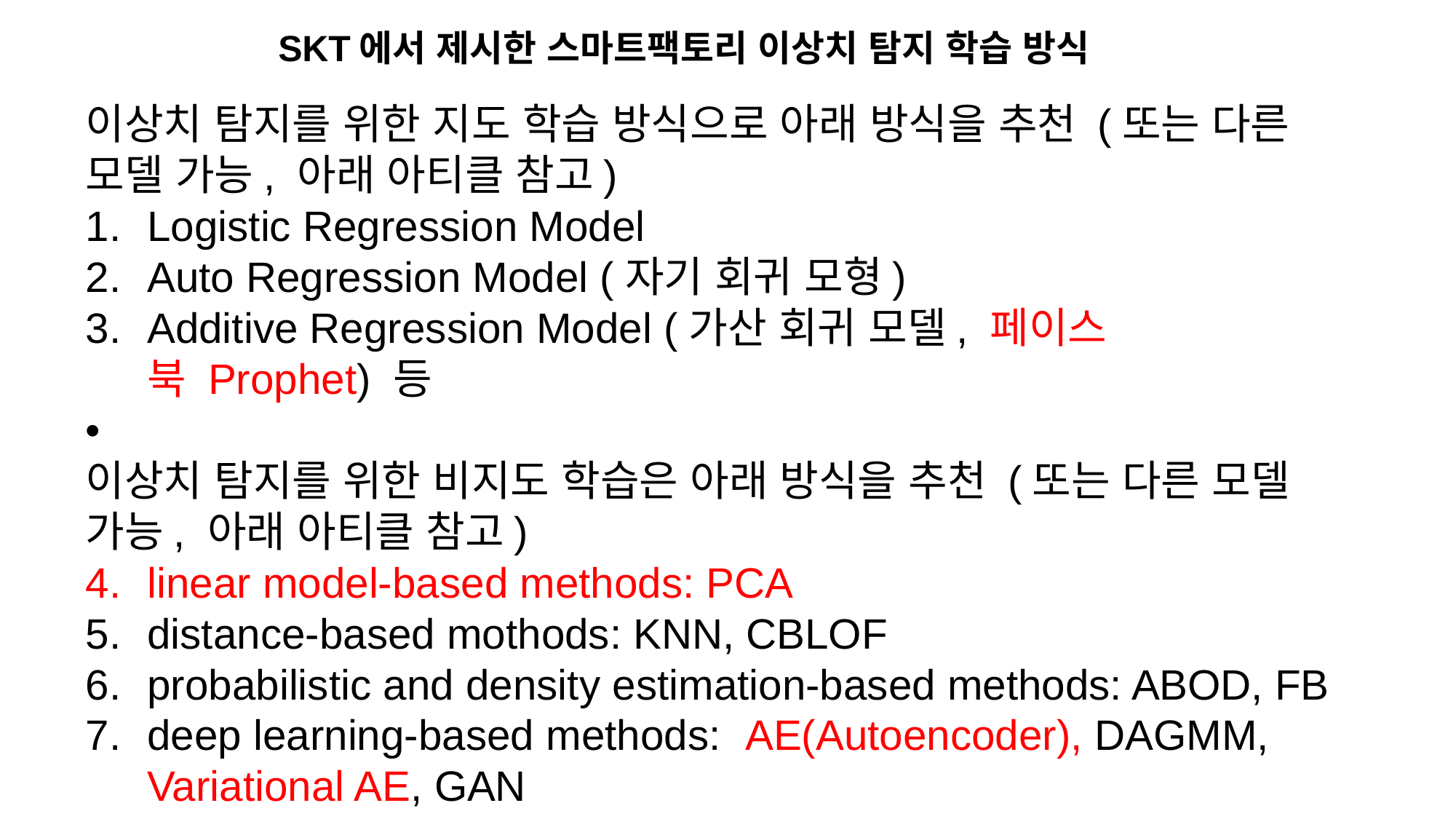

SKT에서 제시한 스마트팩토리 이상치 탐지 학습 방식
이상치 탐지를 위한 지도 학습 방식으로 아래 방식을 추천 (또는 다른 모델 가능, 아래 아티클 참고)
Logistic Regression Model
Auto Regression Model (자기 회귀 모형)
Additive Regression Model (가산 회귀 모델, 페이스북 Prophet) 등
•
이상치 탐지를 위한 비지도 학습은 아래 방식을 추천 (또는 다른 모델 가능, 아래 아티클 참고)
linear model-based methods: PCA
distance-based mothods: KNN, CBLOF
probabilistic and density estimation-based methods: ABOD, FB
deep learning-based methods:  AE(Autoencoder), DAGMM, Variational AE, GAN